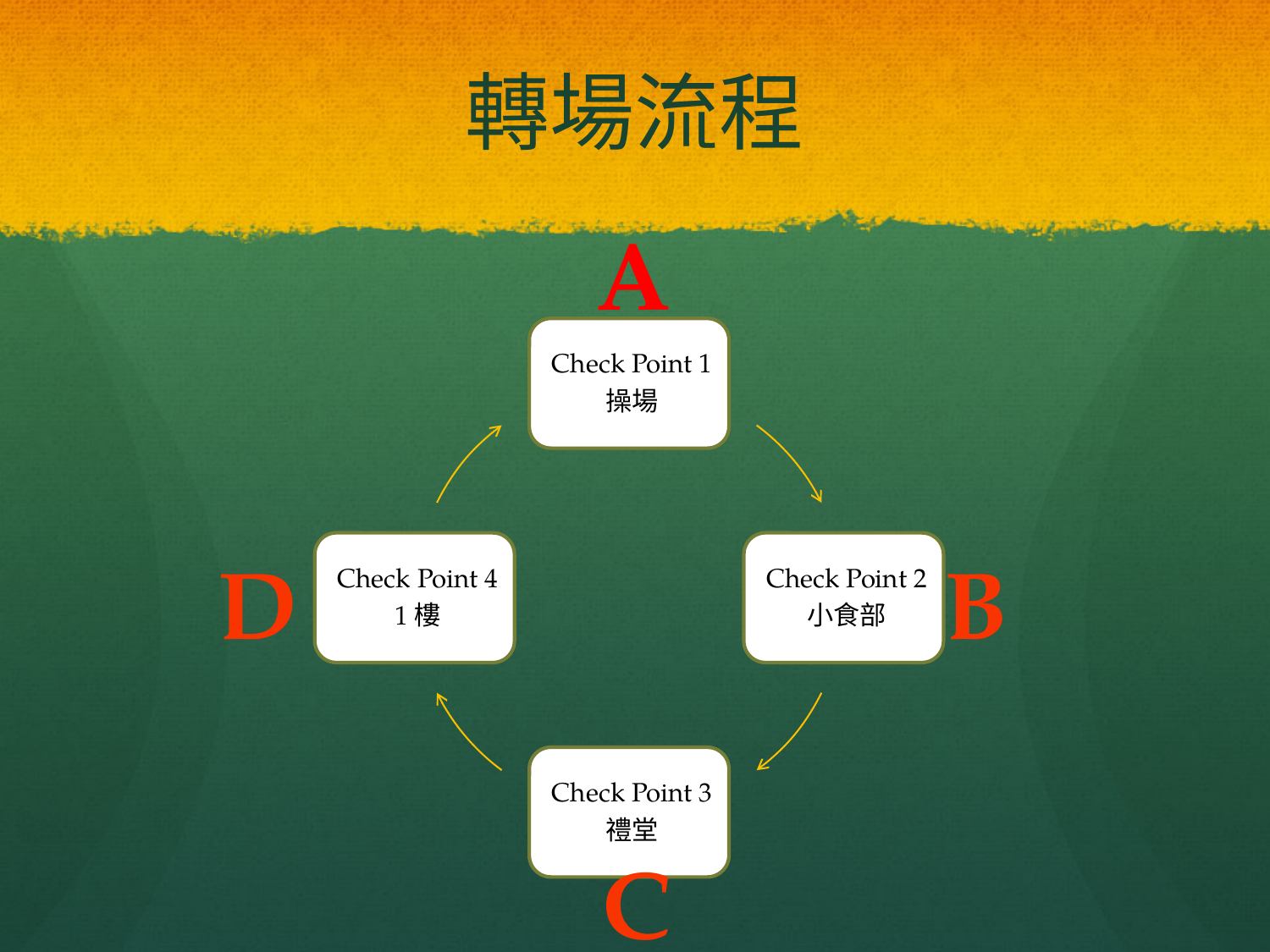

# 轉場流程
A
Check Point 1
操場
Check Point 2
小食部
Check Point 3
禮堂
Check Point 4
1樓
D
B
C